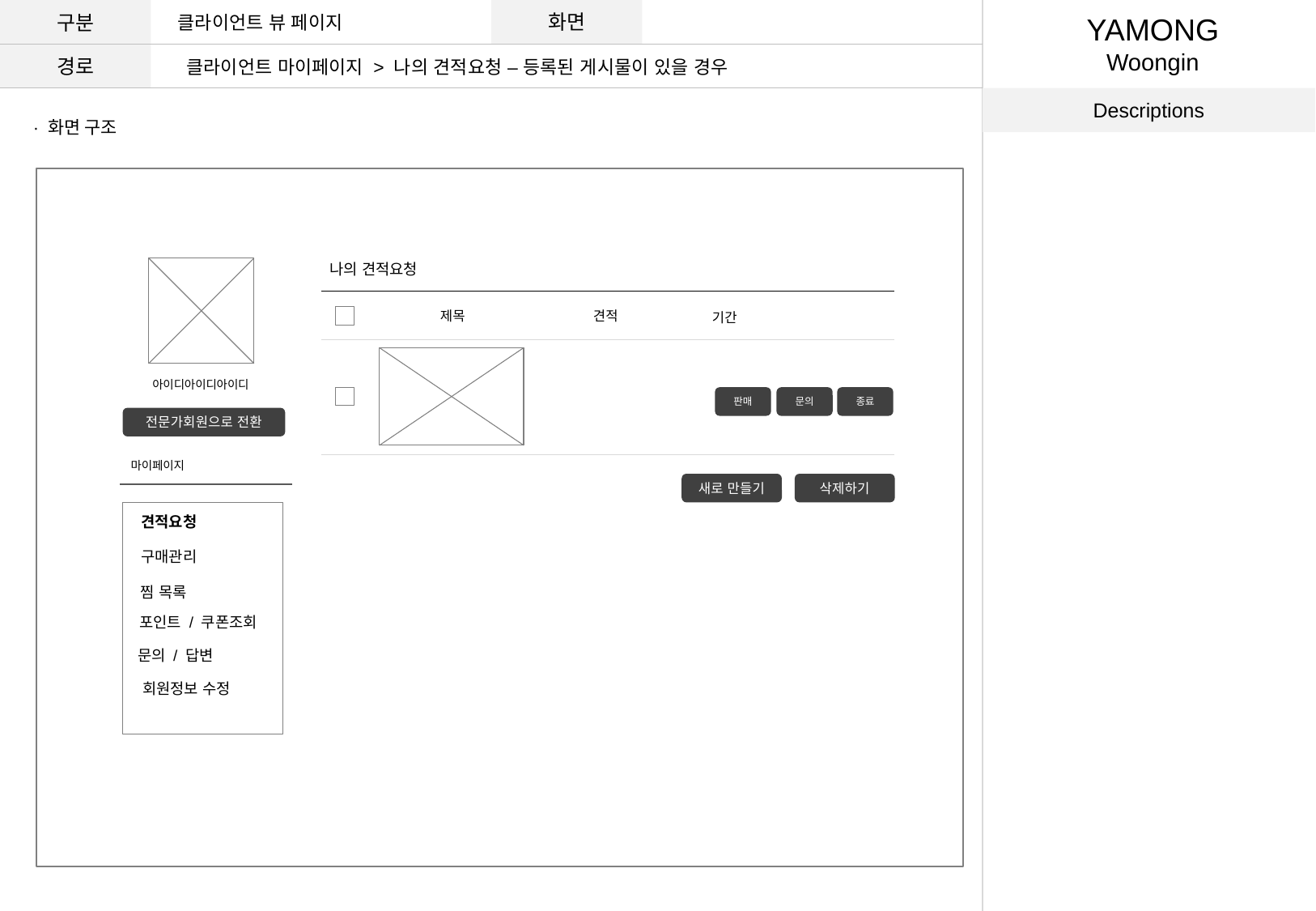

구분
화면
클라이언트 뷰 페이지
YAMONG
Woongin
경로
클라이언트 마이페이지 > 나의 견적요청 – 등록된 게시물이 있을 경우
Descriptions
· 화면 구조

나의 견적요청

견적
제목
기간

아이디아이디아이디

판매
문의
종료

전문가회원으로 전환
마이페이지
새로 만들기
삭제하기

견적요청
구매관리
찜 목록
포인트 / 쿠폰조회
문의 / 답변
회원정보 수정